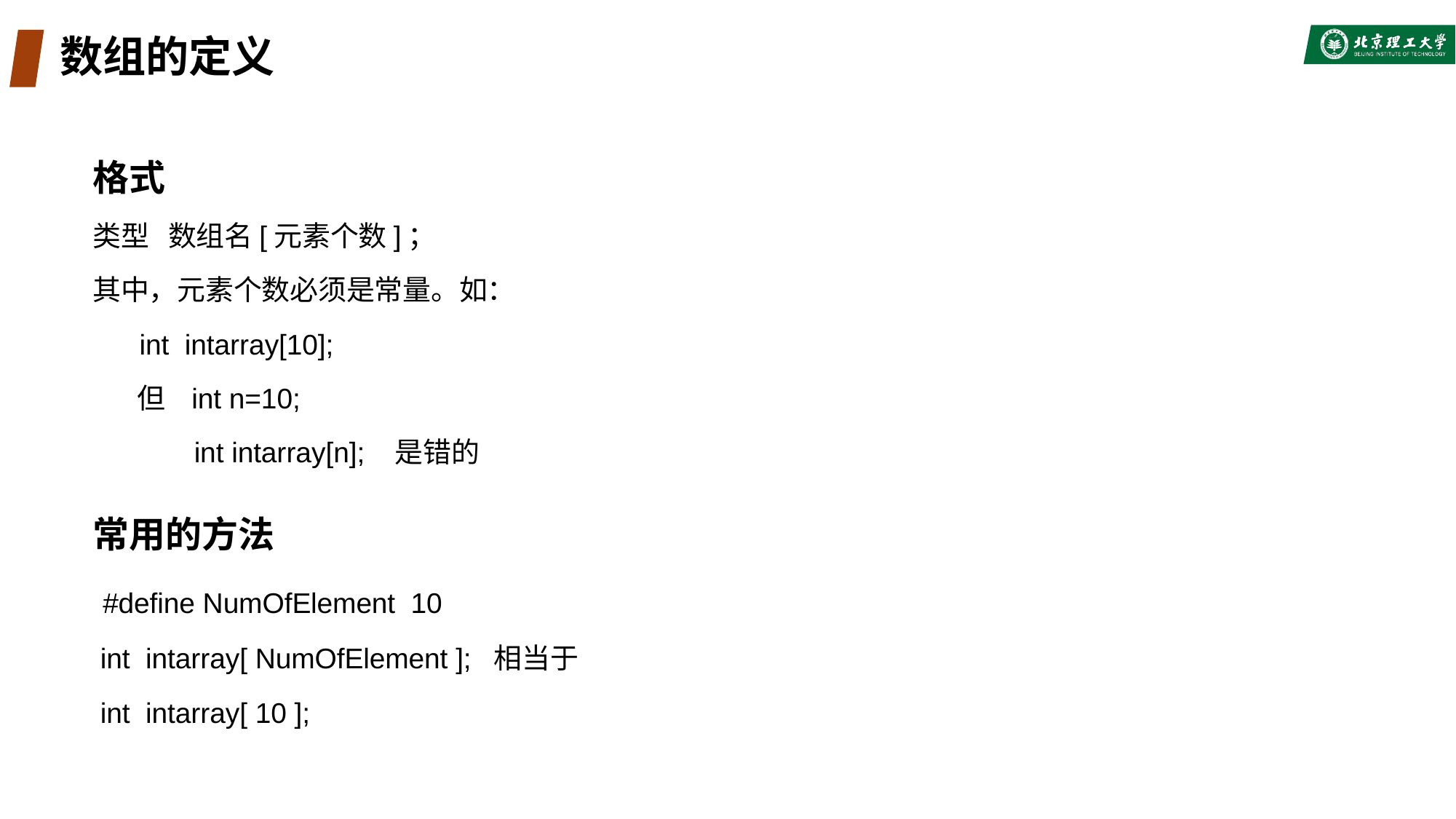

# 数组的定义
格式
类型   数组名[元素个数]；
其中，元素个数必须是常量。如：
      int  intarray[10];
      但   int n=10;
             int intarray[n];   是错的
常用的方法
 #define NumOfElement  10
 int  intarray[ NumOfElement ];  相当于
 int  intarray[ 10 ];